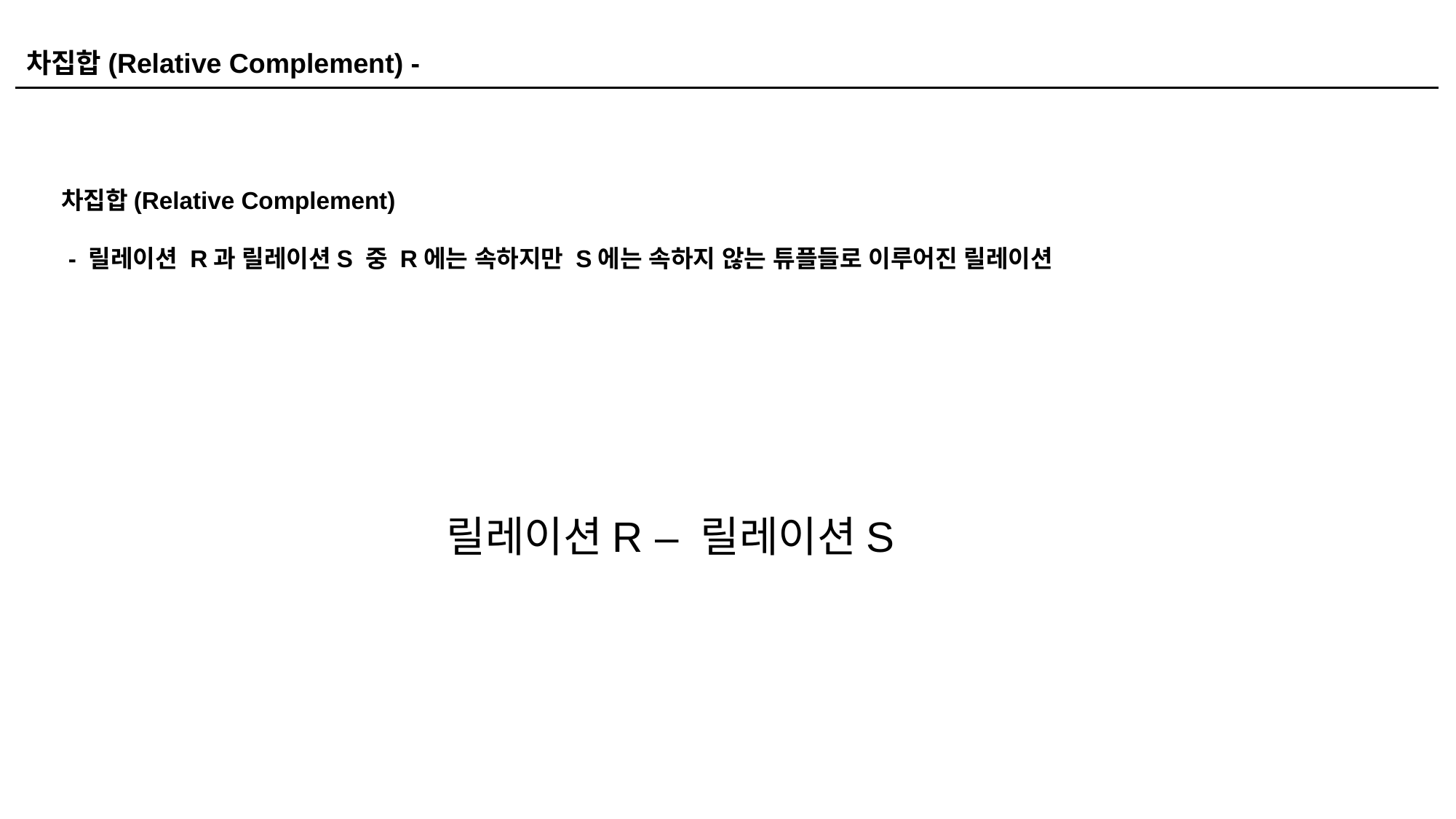

차집합(Relative Complement) -
차집합(Relative Complement)
 - 릴레이션 R과 릴레이션S 중 R에는 속하지만 S에는 속하지 않는 튜플들로 이루어진 릴레이션
릴레이션R – 릴레이션S